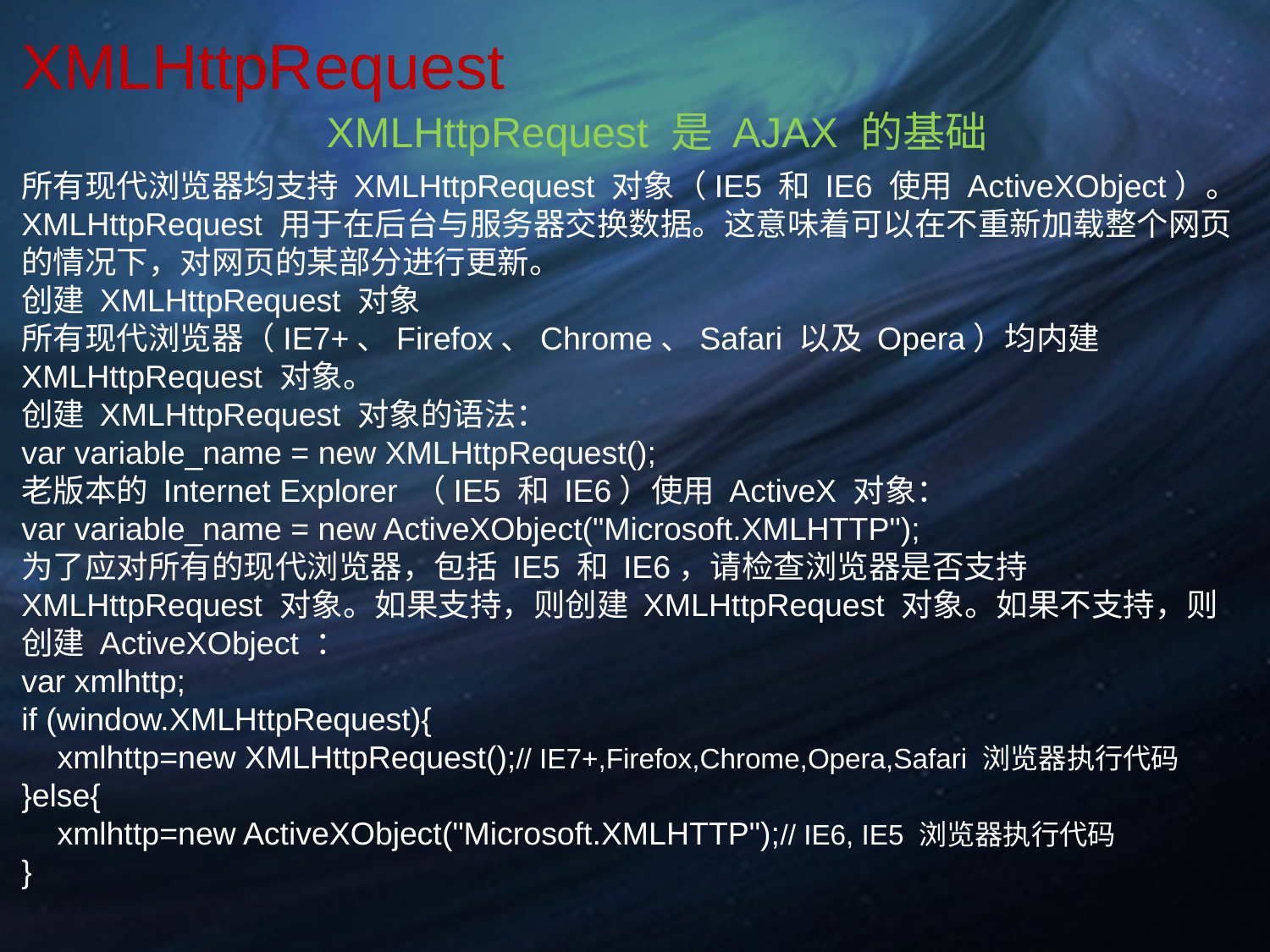

XMLHttpRequest
# XMLHttpRequest 是 AJAX 的基础
所有现代浏览器均支持 XMLHttpRequest 对象（IE5 和 IE6 使用 ActiveXObject）。
XMLHttpRequest 用于在后台与服务器交换数据。这意味着可以在不重新加载整个网页的情况下，对网页的某部分进行更新。
创建 XMLHttpRequest 对象
所有现代浏览器（IE7+、Firefox、Chrome、Safari 以及 Opera）均内建 XMLHttpRequest 对象。
创建 XMLHttpRequest 对象的语法：
var variable_name = new XMLHttpRequest();
老版本的 Internet Explorer （IE5 和 IE6）使用 ActiveX 对象：
var variable_name = new ActiveXObject("Microsoft.XMLHTTP");
为了应对所有的现代浏览器，包括 IE5 和 IE6，请检查浏览器是否支持 XMLHttpRequest 对象。如果支持，则创建 XMLHttpRequest 对象。如果不支持，则创建 ActiveXObject ：
var xmlhttp;
if (window.XMLHttpRequest){
    xmlhttp=new XMLHttpRequest();// IE7+,Firefox,Chrome,Opera,Safari 浏览器执行代码
}else{
    xmlhttp=new ActiveXObject("Microsoft.XMLHTTP");// IE6, IE5 浏览器执行代码
}